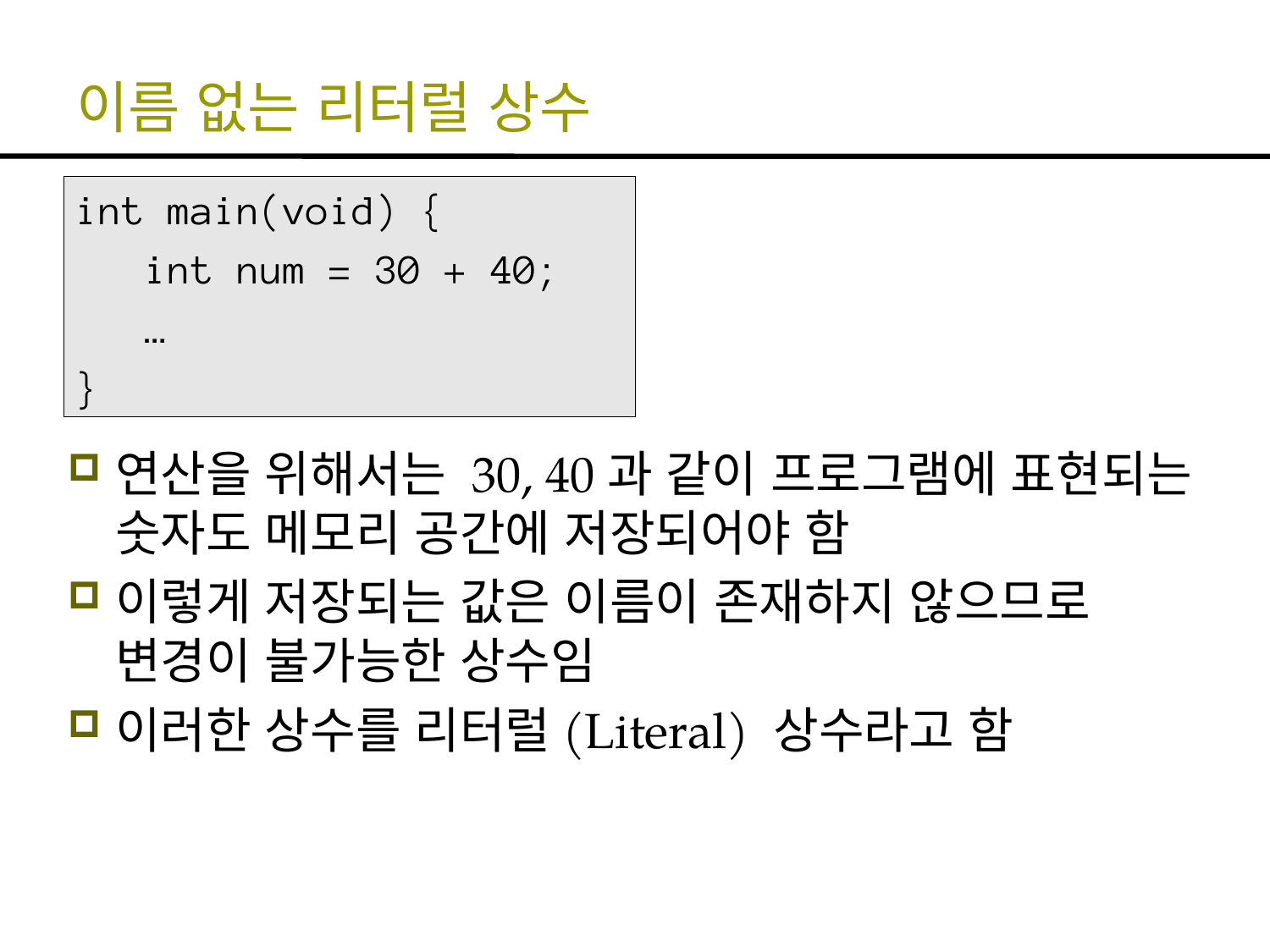

# 이름 없는 리터럴 상수
int main(void) {
   int num = 30 + 40;
   …
}
연산을 위해서는 30, 40과 같이 프로그램에 표현되는 숫자도 메모리 공간에 저장되어야 함
이렇게 저장되는 값은 이름이 존재하지 않으므로 변경이 불가능한 상수임
이러한 상수를 리터럴(Literal) 상수라고 함